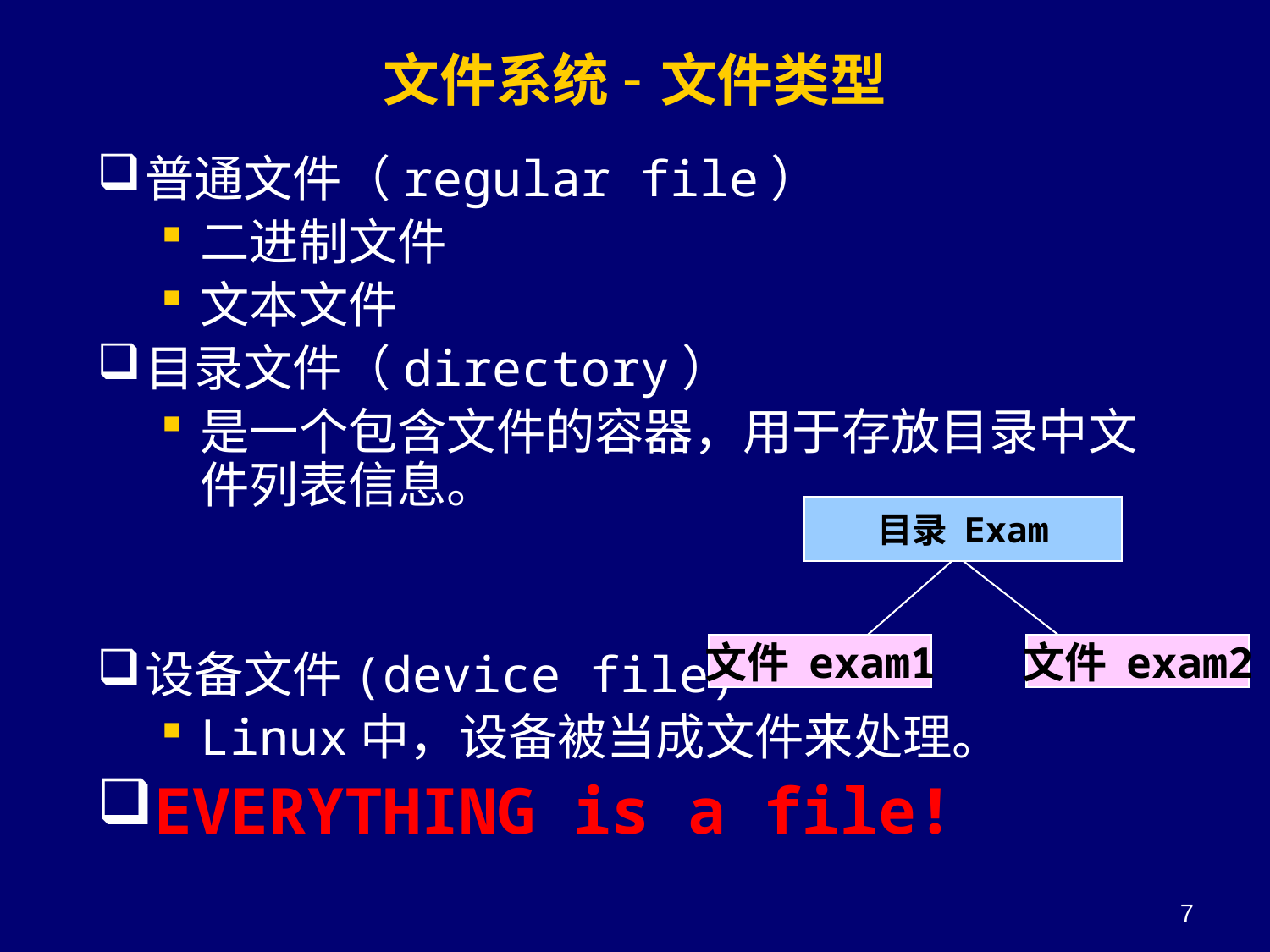

# 文件系统-文件类型
普通文件（regular file）
二进制文件
文本文件
目录文件（directory）
是一个包含文件的容器，用于存放目录中文件列表信息。

设备文件(device file)
Linux中，设备被当成文件来处理。
EVERYTHING is a file!

目录 Exam

文件 exam1
文件 exam2
7
7